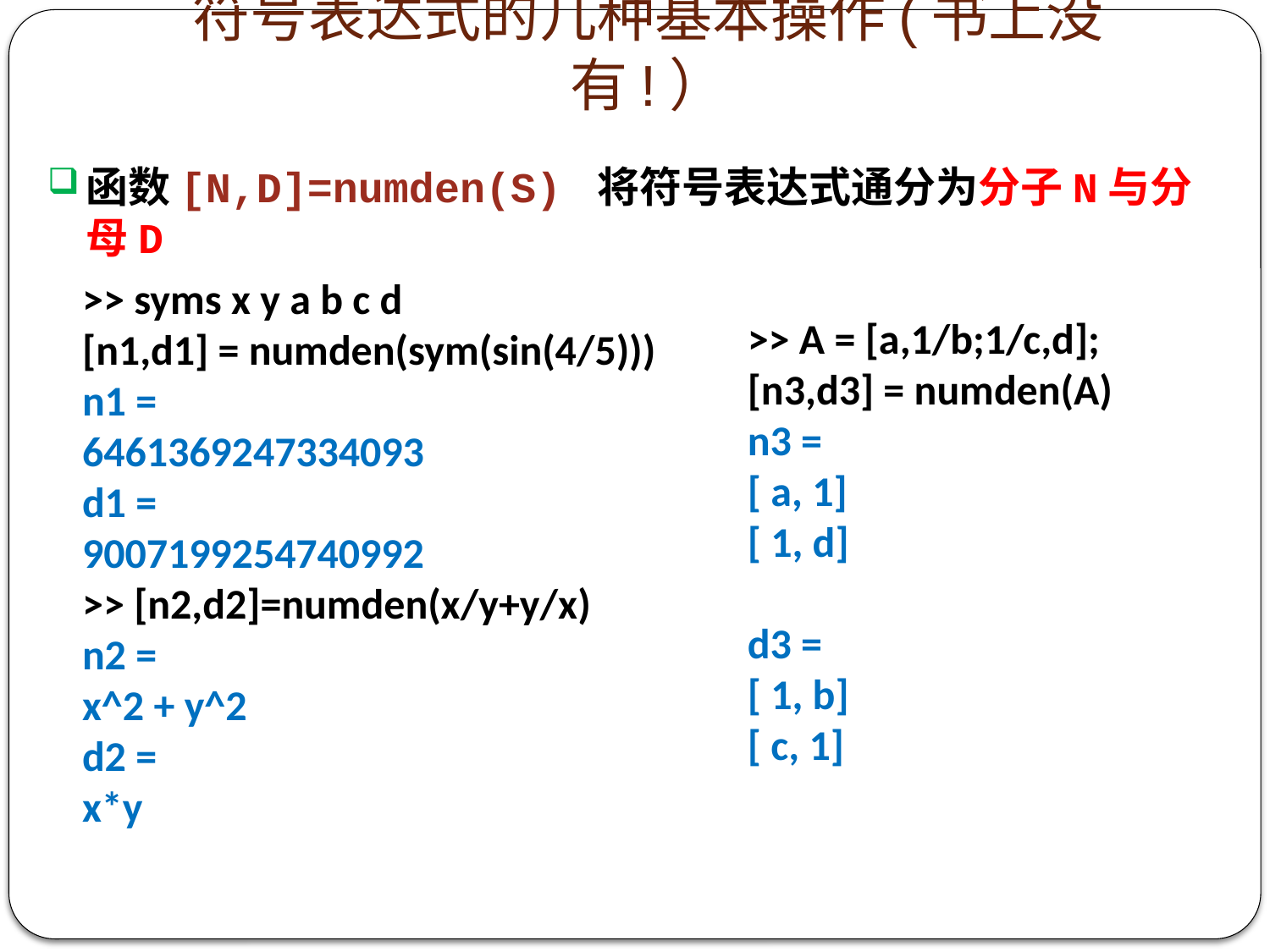

# 符号表达式的几种基本操作(书上没有!）
函数[N,D]=numden(S) 将符号表达式通分为分子N与分母D
>> syms x y a b c d
[n1,d1] = numden(sym(sin(4/5)))
n1 =
6461369247334093
d1 =
9007199254740992
>> [n2,d2]=numden(x/y+y/x)
n2 =
x^2 + y^2
d2 =
x*y
>> A = [a,1/b;1/c,d];
[n3,d3] = numden(A)
n3 =
[ a, 1]
[ 1, d]

d3 =
[ 1, b]
[ c, 1]